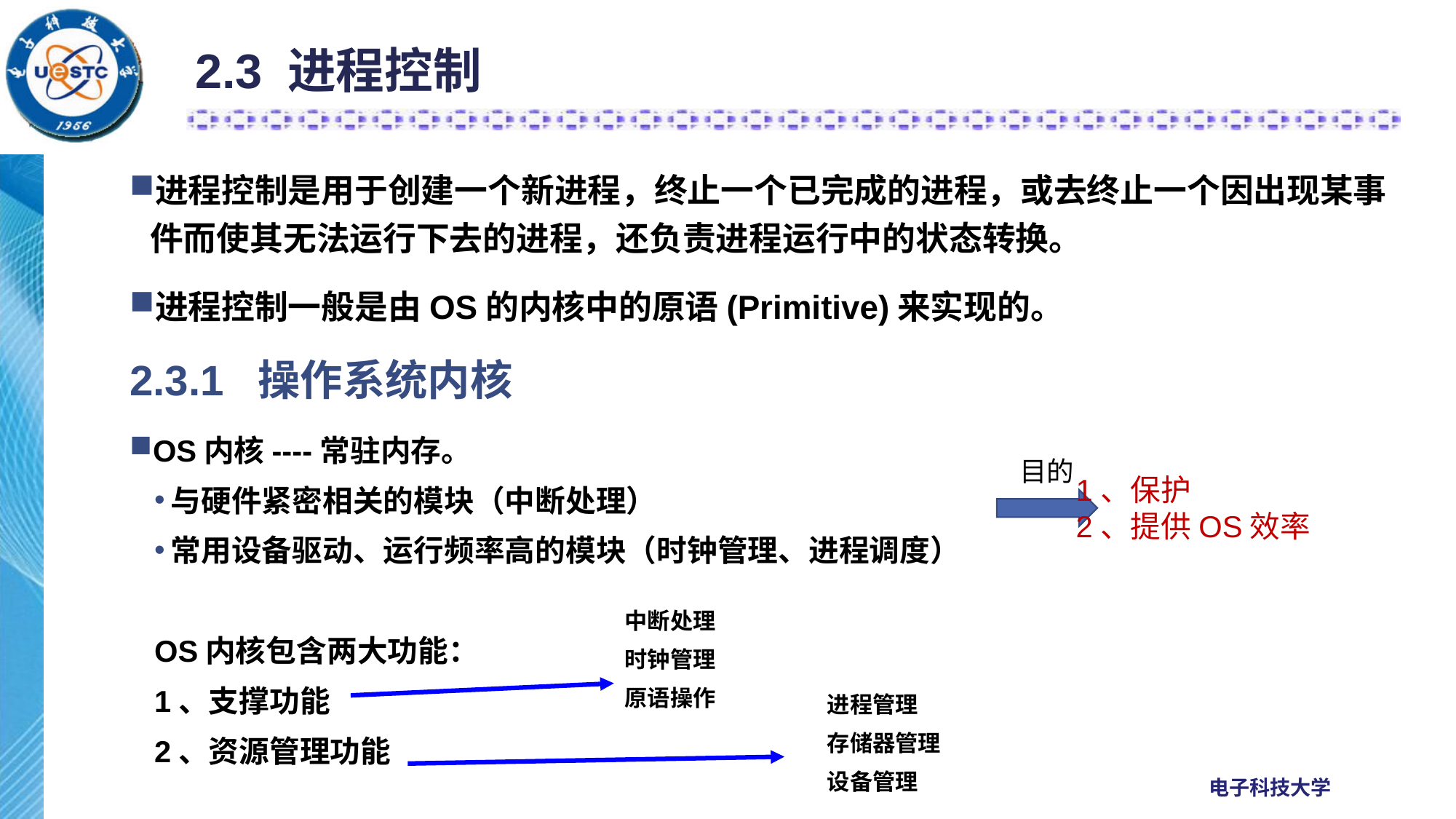

2.3 进程控制
进程控制是用于创建一个新进程，终止一个已完成的进程，或去终止一个因出现某事件而使其无法运行下去的进程，还负责进程运行中的状态转换。
进程控制一般是由OS的内核中的原语(Primitive)来实现的。
2.3.1  操作系统内核
OS内核----常驻内存。
与硬件紧密相关的模块（中断处理）
常用设备驱动、运行频率高的模块（时钟管理、进程调度）

OS内核包含两大功能：
1、支撑功能
2、资源管理功能
目的
1、保护
2、提供OS效率

中断处理
时钟管理
原语操作

进程管理
存储器管理
设备管理